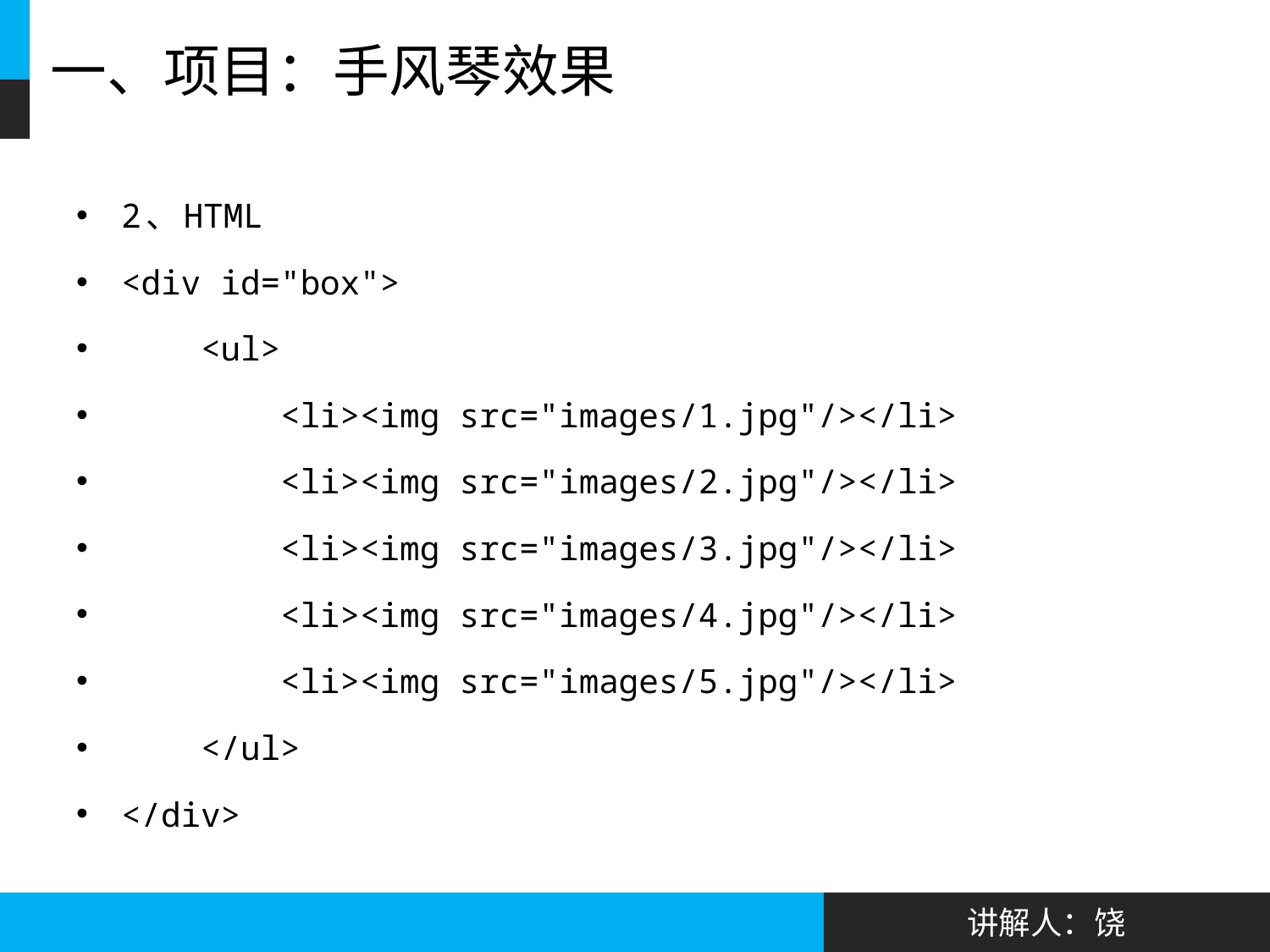

# 一、项目：手风琴效果
2、HTML
<div id="box">
    <ul>
        <li><img src="images/1.jpg"/></li>
        <li><img src="images/2.jpg"/></li>
        <li><img src="images/3.jpg"/></li>
        <li><img src="images/4.jpg"/></li>
        <li><img src="images/5.jpg"/></li>
    </ul>
</div>